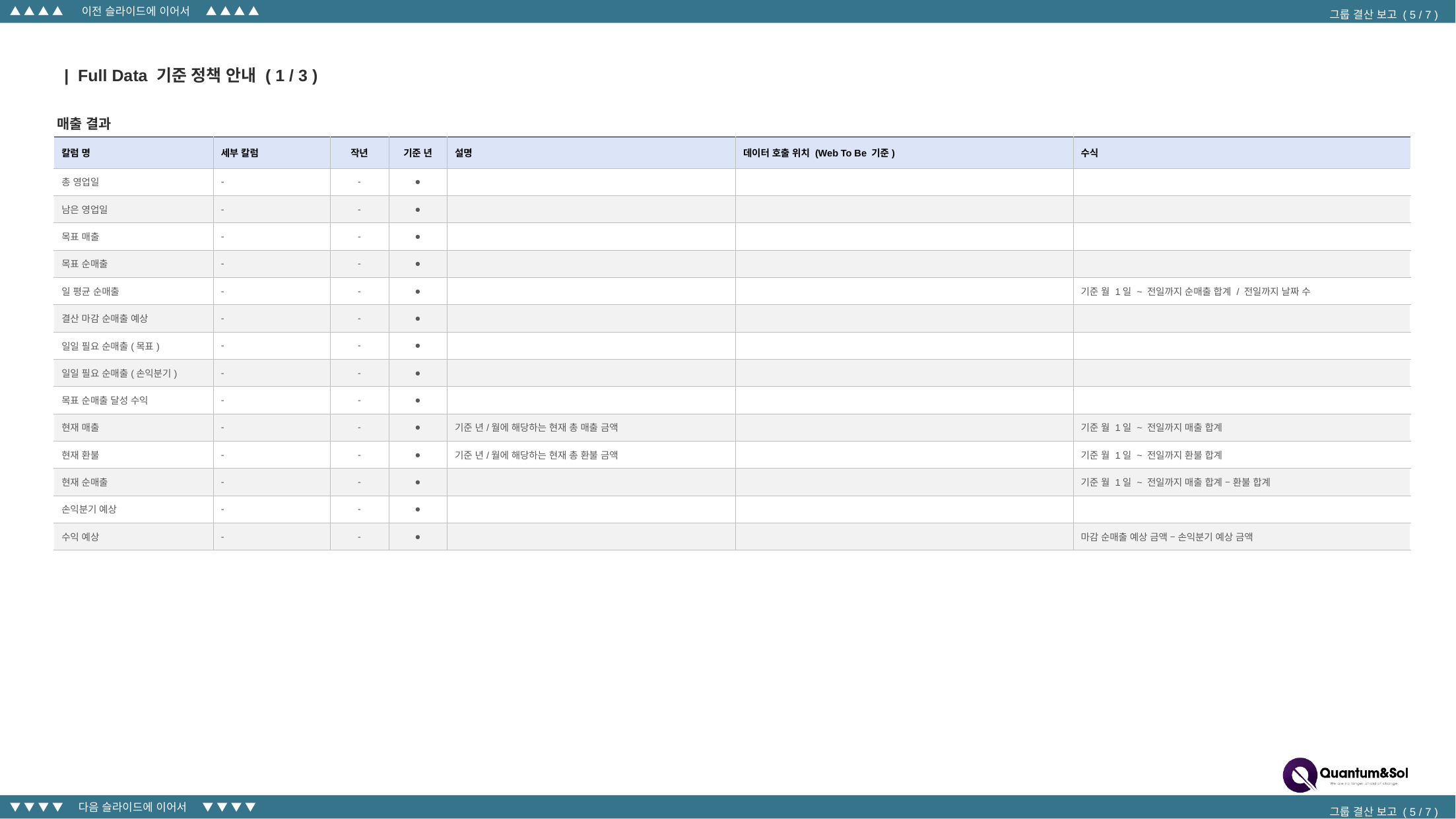

▲ ▲ ▲ ▲     이전 슬라이드에 이어서     ▲ ▲ ▲ ▲
그룹 결산 보고 ( 5 / 7 )
|  Full Data 기준 정책 안내 ( 1 / 3 )
매출 결과
| 칼럼 명 | 세부 칼럼 | 작년 | 기준 년 | 설명 | 데이터 호출 위치 (Web To Be 기준) | 수식 |
| --- | --- | --- | --- | --- | --- | --- |
| 총 영업일 | - | - | ● |  |  |  |
| 남은 영업일 | - | - | ● |  |  |  |
| 목표 매출 | - | - | ● |  |  |  |
| 목표 순매출 | - | - | ● |  |  |  |
| 일 평균 순매출 | - | - | ● |  |  | 기준 월 1일 ~ 전일까지 순매출 합계 / 전일까지 날짜 수 |
| 결산 마감 순매출 예상 | - | - | ● |  |  |  |
| 일일 필요 순매출(목표) | - | - | ● |  |  |  |
| 일일 필요 순매출(손익분기) | - | - | ● |  |  |  |
| 목표 순매출 달성 수익 | - | - | ● |  |  |  |
| 현재 매출 | - | - | ● | 기준 년/월에 해당하는 현재 총 매출 금액 |  | 기준 월 1일 ~ 전일까지 매출 합계 |
| 현재 환불 | - | - | ● | 기준 년/월에 해당하는 현재 총 환불 금액 |  | 기준 월 1일 ~ 전일까지 환불 합계 |
| 현재 순매출 | - | - | ● |  |  | 기준 월 1일 ~ 전일까지 매출 합계 – 환불 합계 |
| 손익분기 예상 | - | - | ● |  |  |  |
| 수익 예상 | - | - | ● |  |  | 마감 순매출 예상 금액 – 손익분기 예상 금액 |
▼ ▼ ▼ ▼    다음 슬라이드에 이어서     ▼ ▼ ▼ ▼
그룹 결산 보고 ( 5 / 7 )